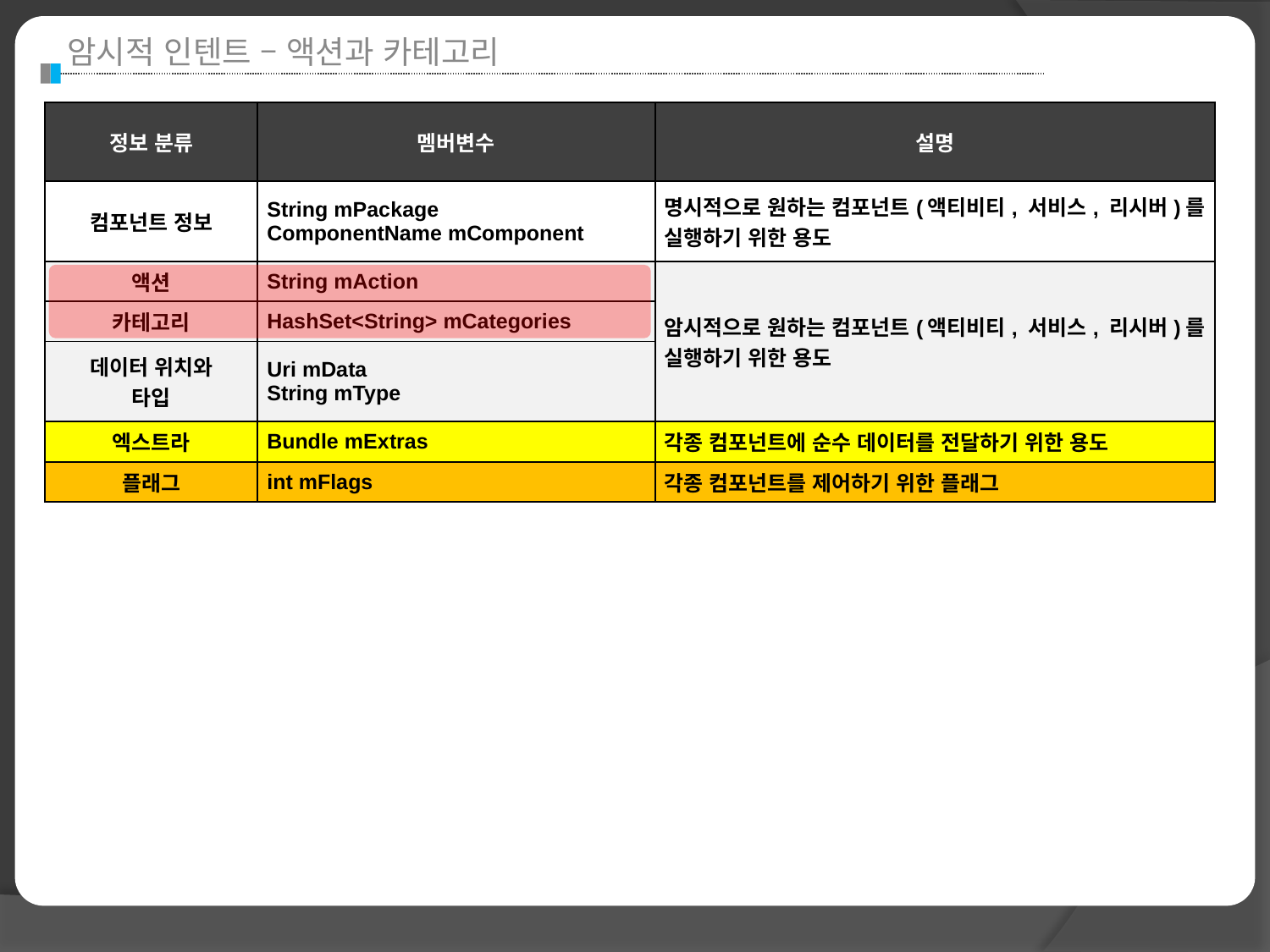

암시적 인텐트 – 액션과 카테고리

| 정보 분류 | 멤버변수 | 설명 |
| --- | --- | --- |
| 컴포넌트 정보 | String mPackage ComponentName mComponent | 명시적으로 원하는 컴포넌트(액티비티, 서비스, 리시버)를 실행하기 위한 용도 |
| 액션 | String mAction | 암시적으로 원하는 컴포넌트(액티비티, 서비스, 리시버)를 실행하기 위한 용도 |
| 카테고리 | HashSet<String> mCategories |  |
| 데이터 위치와 타입 | Uri mData String mType |  |
| 엑스트라 | Bundle mExtras | 각종 컴포넌트에 순수 데이터를 전달하기 위한 용도 |
| 플래그 | int mFlags | 각종 컴포넌트를 제어하기 위한 플래그 |